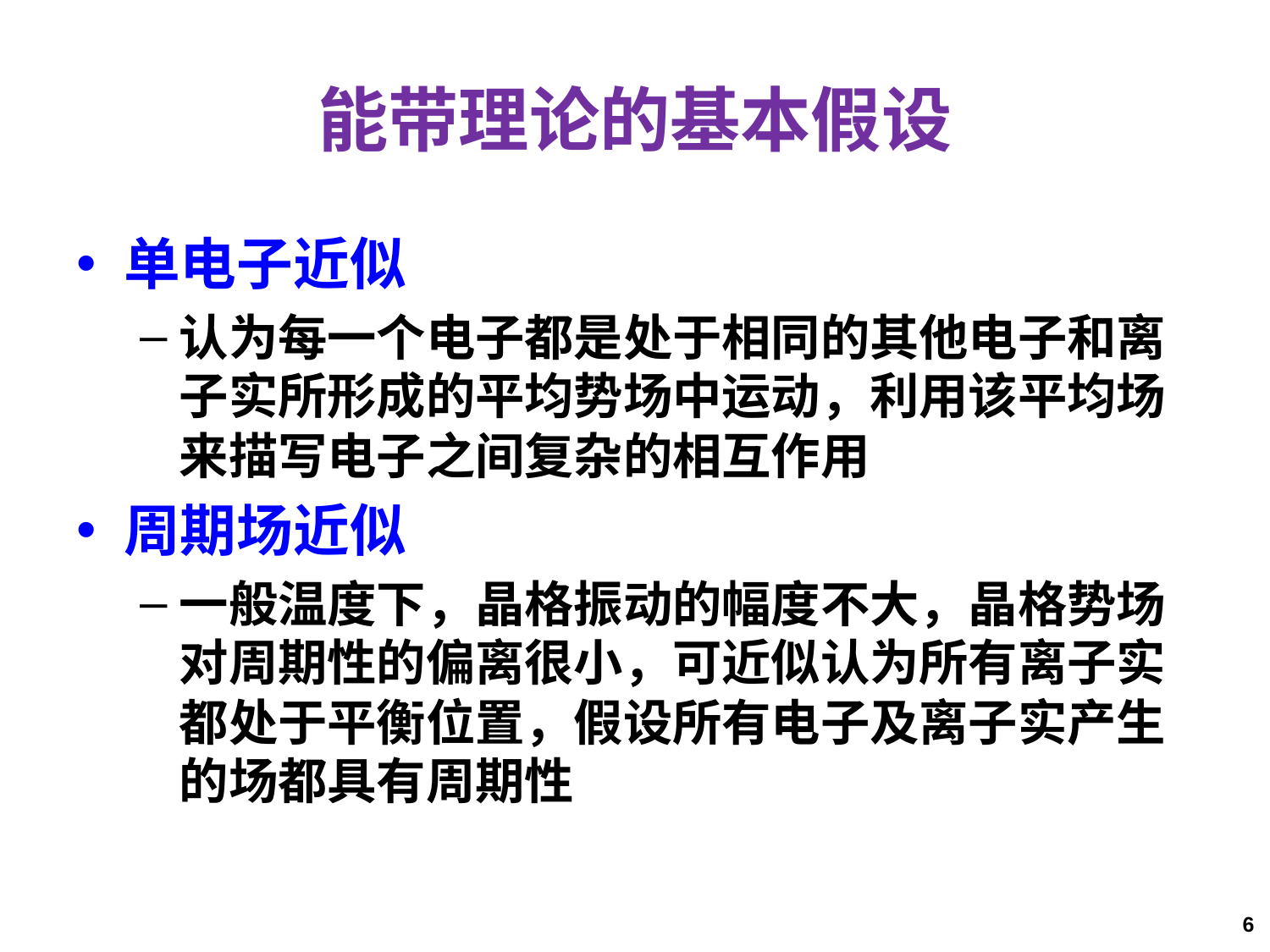

# 能带理论的基本假设
单电子近似
认为每一个电子都是处于相同的其他电子和离子实所形成的平均势场中运动，利用该平均场来描写电子之间复杂的相互作用
周期场近似
一般温度下，晶格振动的幅度不大，晶格势场对周期性的偏离很小，可近似认为所有离子实都处于平衡位置，假设所有电子及离子实产生的场都具有周期性
6